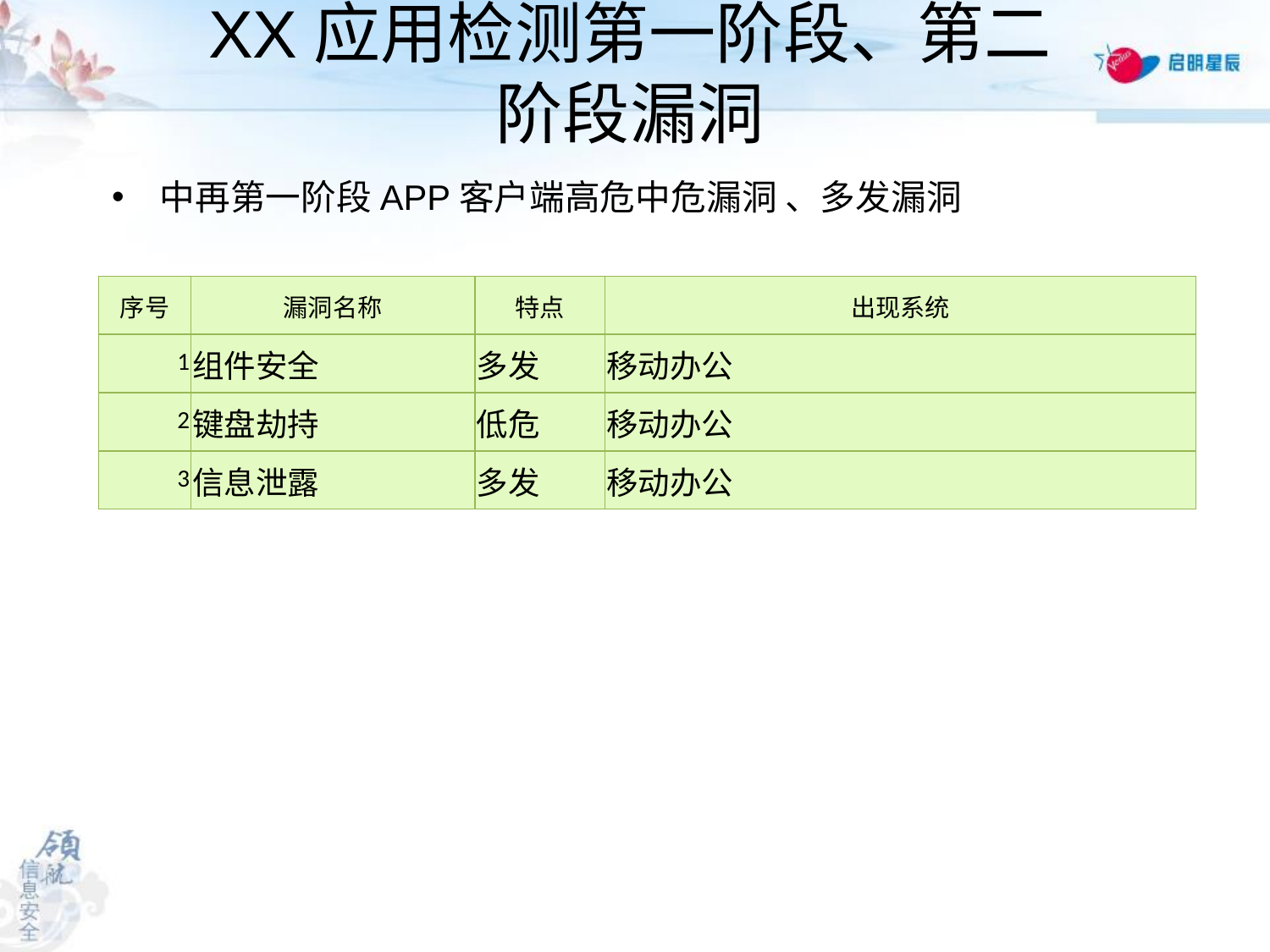

# XX应用检测第一阶段、第二阶段漏洞
中再第一阶段APP客户端高危中危漏洞 、多发漏洞

| 序号 | 漏洞名称 | 特点 | 出现系统 |
| --- | --- | --- | --- |
| 1 | 组件安全 | 多发 | 移动办公 |
| 2 | 键盘劫持 | 低危 | 移动办公 |
| 3 | 信息泄露 | 多发 | 移动办公 |